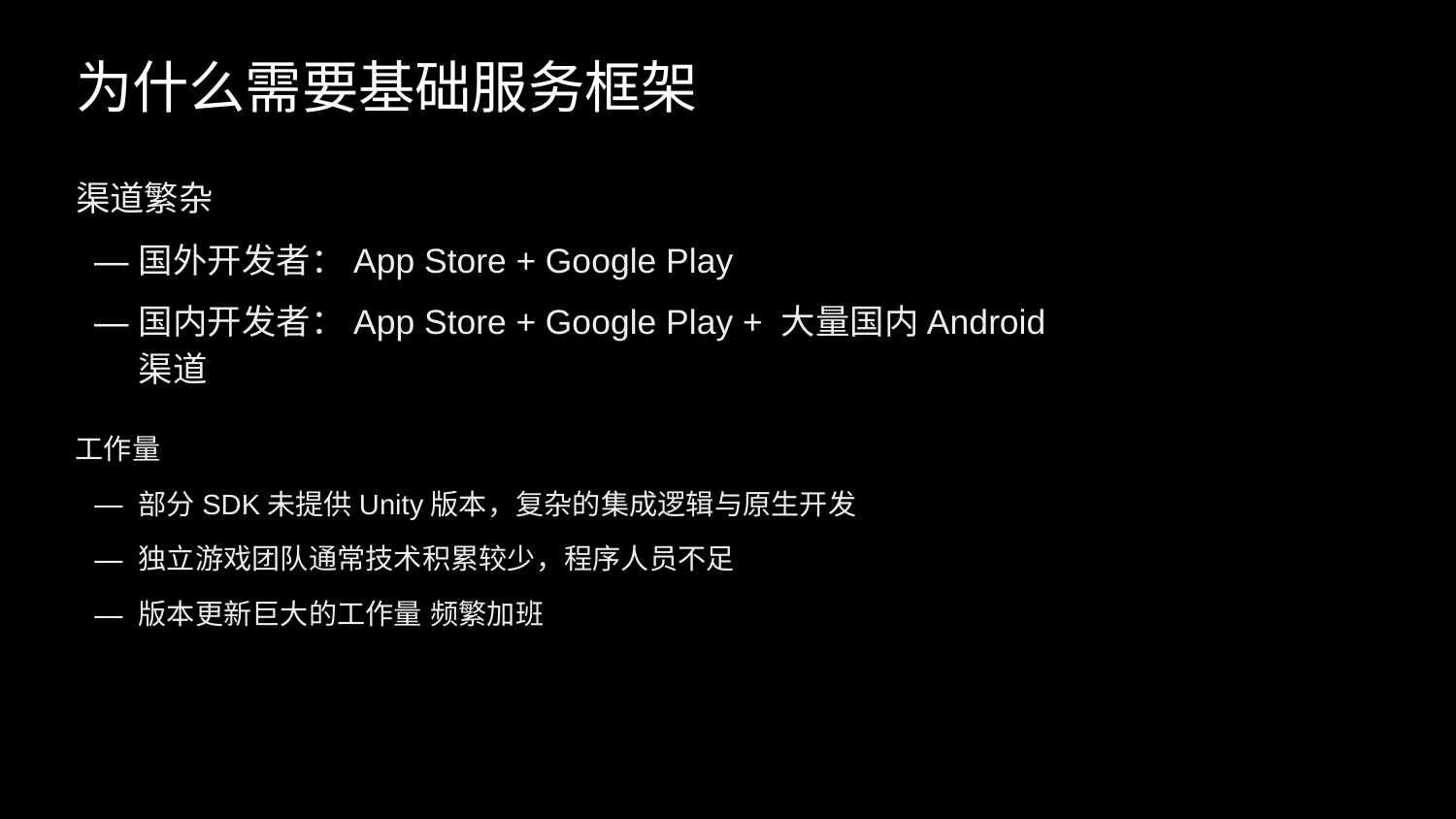

# 为什么需要基础服务框架
渠道繁杂
国外开发者：App Store + Google Play
国内开发者：App Store + Google Play + 大量国内Android渠道
工作量
部分SDK未提供Unity版本，复杂的集成逻辑与原生开发
独立游戏团队通常技术积累较少，程序人员不足
版本更新巨大的工作量 频繁加班